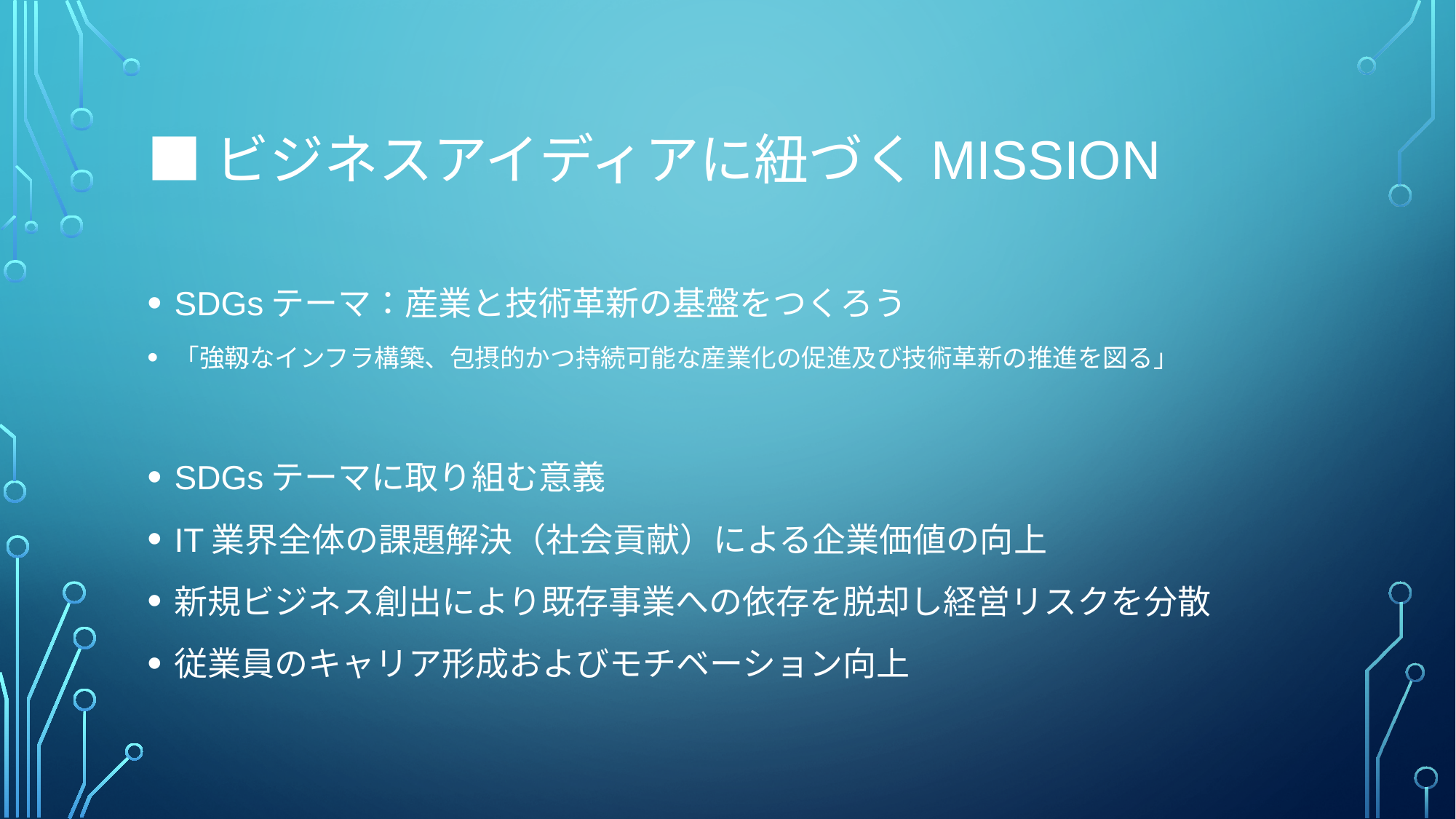

# ■ビジネスアイディアに紐づくMISSION
SDGsテーマ：産業と技術革新の基盤をつくろう
「強靱なインフラ構築、包摂的かつ持続可能な産業化の促進及び技術革新の推進を図る」

SDGsテーマに取り組む意義
IT業界全体の課題解決（社会貢献）による企業価値の向上
新規ビジネス創出により既存事業への依存を脱却し経営リスクを分散
従業員のキャリア形成およびモチベーション向上